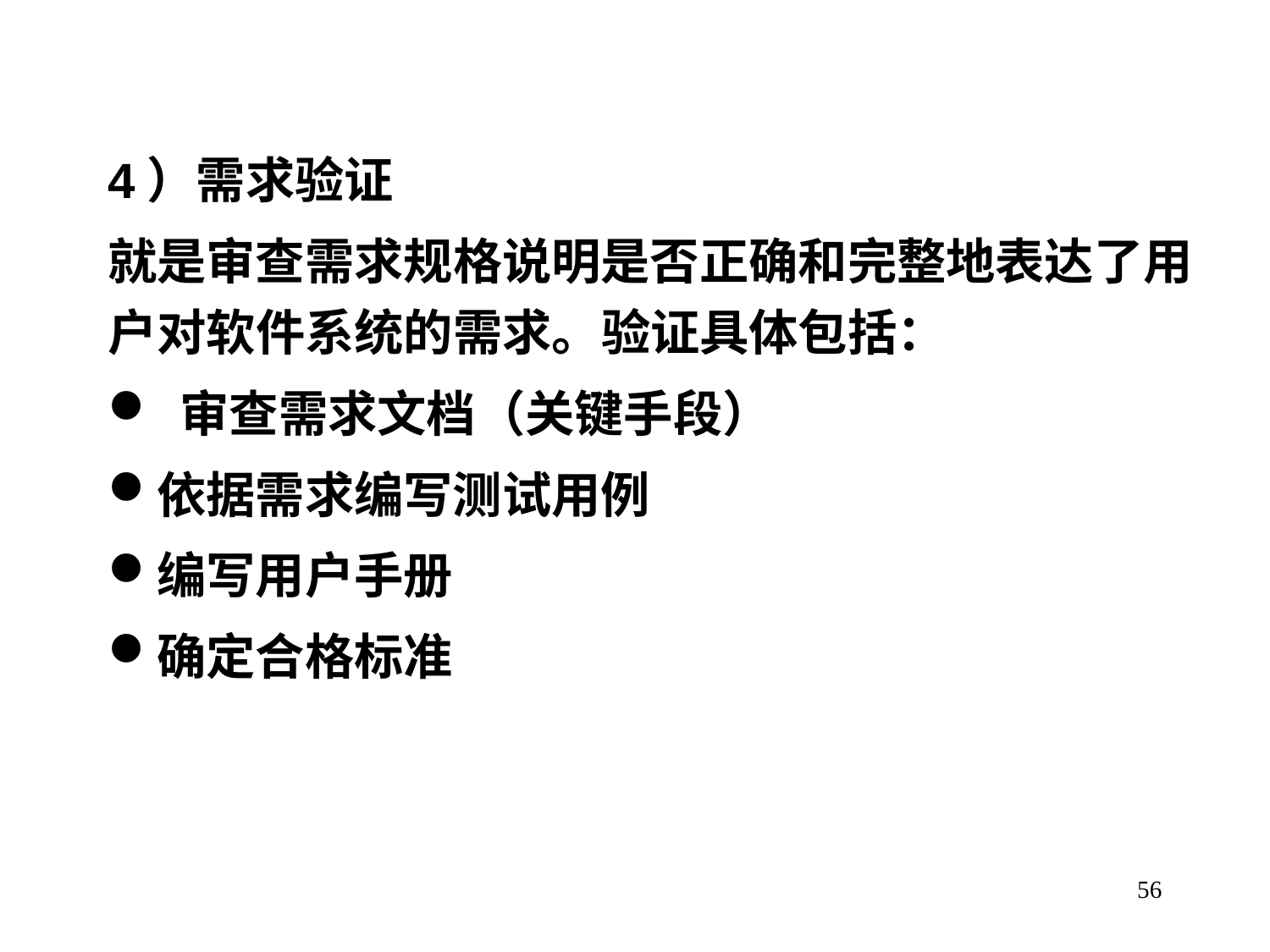

# 4）需求验证
就是审查需求规格说明是否正确和完整地表达了用户对软件系统的需求。验证具体包括：
 审查需求文档（关键手段）
依据需求编写测试用例
编写用户手册
确定合格标准

56